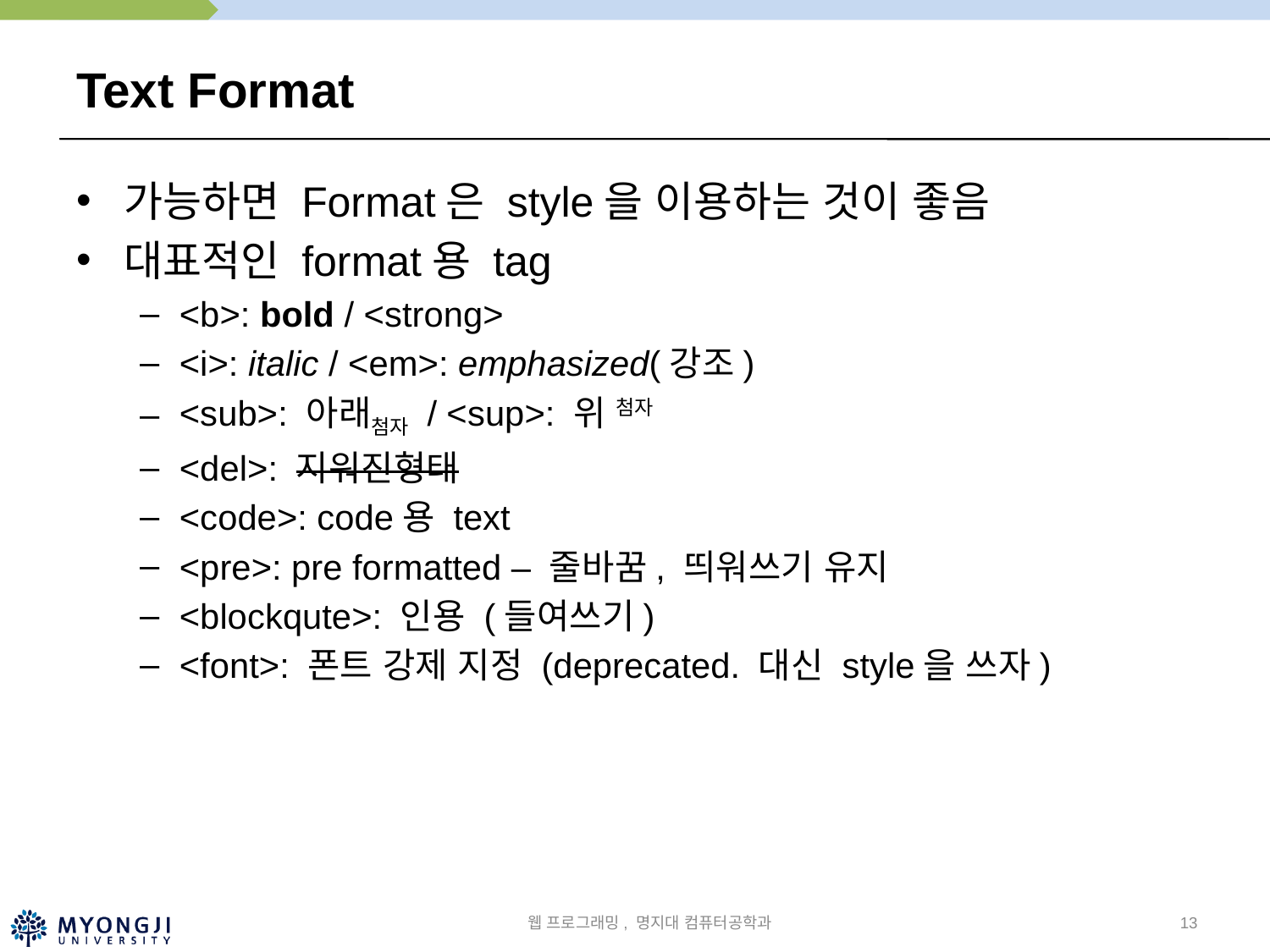

# Text Format
가능하면 Format은 style을 이용하는 것이 좋음
대표적인 format용 tag
<b>: bold / <strong>
<i>: italic / <em>: emphasized(강조)
<sub>: 아래첨자 / <sup>: 위 첨자
<del>: 지워진형태
<code>: code용 text
<pre>: pre formatted – 줄바꿈, 띄워쓰기 유지
<blockqute>: 인용 (들여쓰기)
<font>: 폰트 강제 지정 (deprecated. 대신 style을 쓰자)
웹 프로그래밍, 명지대 컴퓨터공학과
13